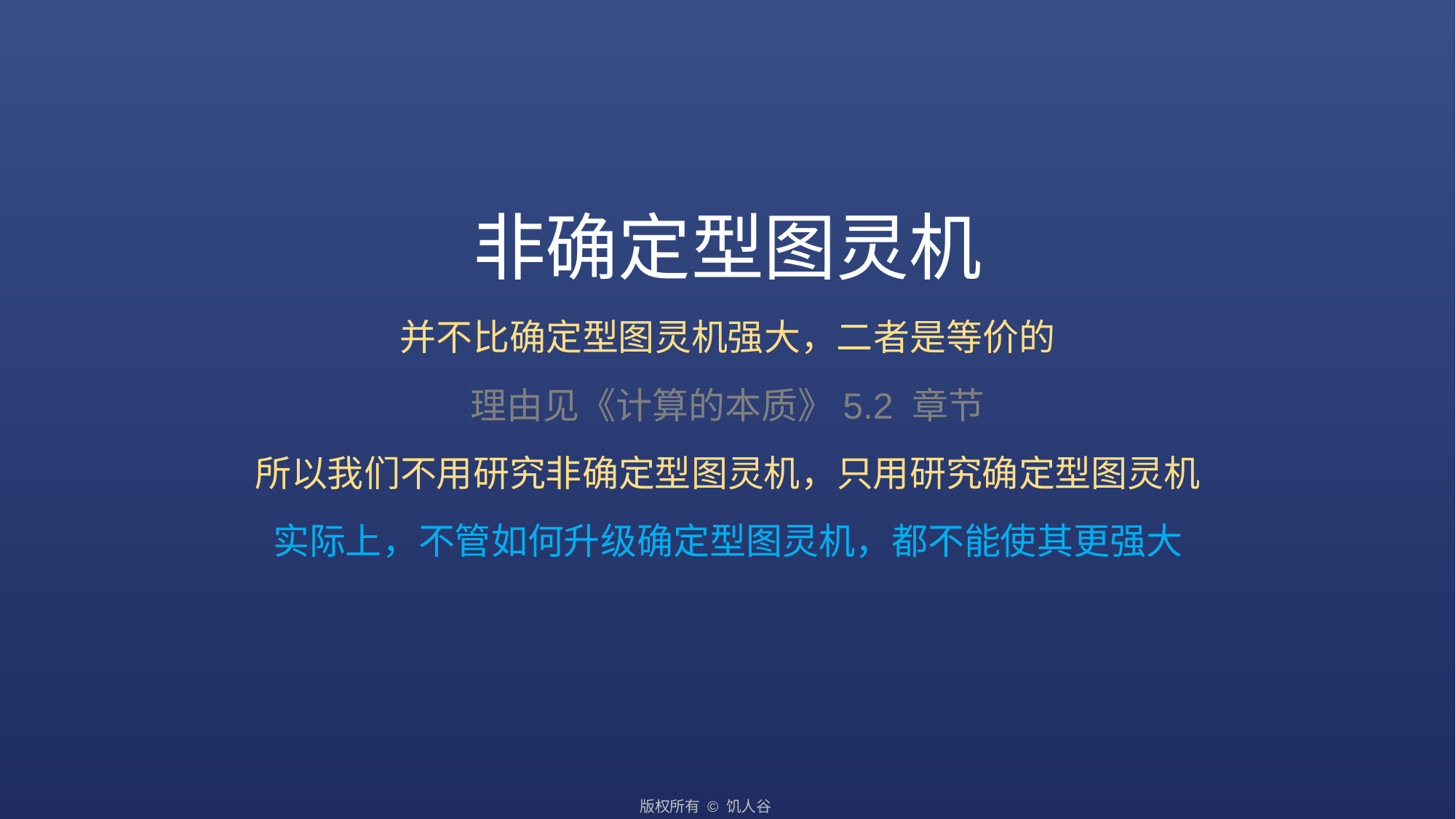

# 非确定型图灵机
并不比确定型图灵机强大，二者是等价的
理由见《计算的本质》5.2 章节
所以我们不用研究非确定型图灵机，只用研究确定型图灵机
实际上，不管如何升级确定型图灵机，都不能使其更强大